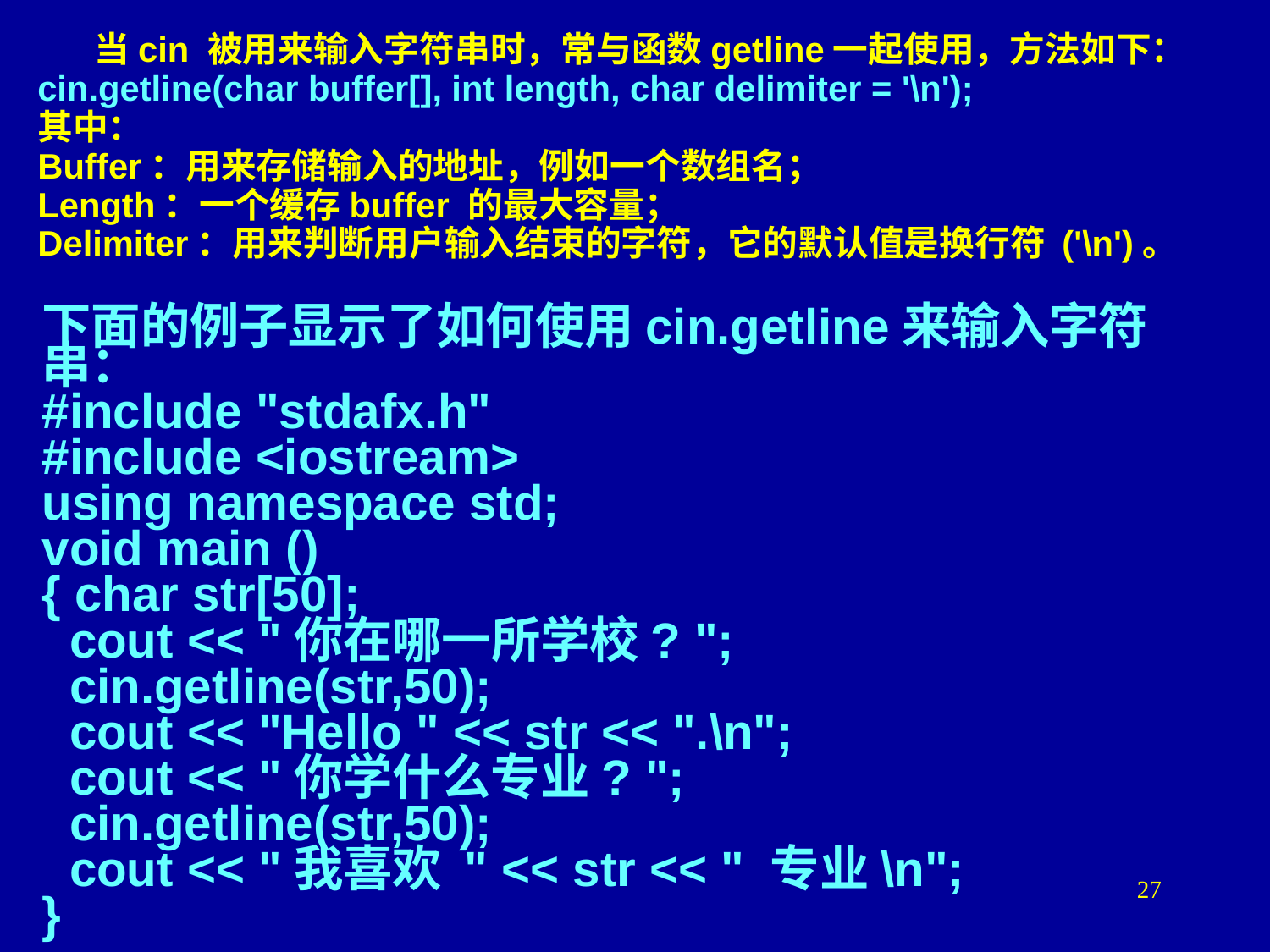

当cin 被用来输入字符串时，常与函数getline一起使用，方法如下：
cin.getline(char buffer[], int length, char delimiter = '\n');
其中：
Buffer：用来存储输入的地址，例如一个数组名；
Length：一个缓存buffer 的最大容量；
Delimiter：用来判断用户输入结束的字符，它的默认值是换行符 ('\n')。
下面的例子显示了如何使用cin.getline来输入字符串：
#include "stdafx.h"
#include <iostream>
using namespace std;
void main ()
{ char str[50];
  cout << "你在哪一所学校? ";
  cin.getline(str,50);
  cout << "Hello " << str << ".\n";
  cout << "你学什么专业? ";
  cin.getline(str,50);
  cout << "我喜欢 " << str << " 专业\n";
}
27